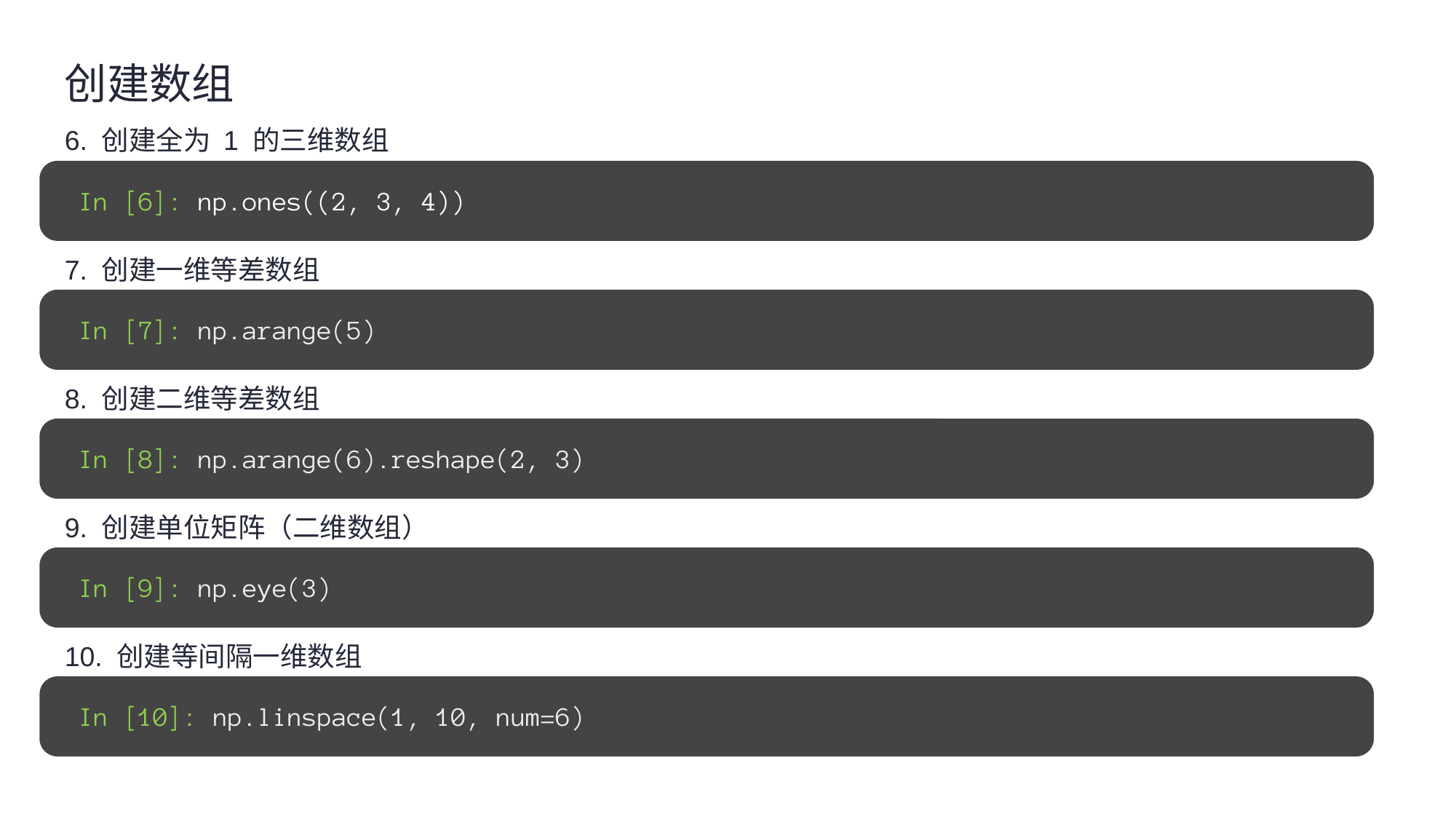

创建数组
6. 创建全为 1 的三维数组
In [6]: np.ones((2, 3, 4))
7. 创建一维等差数组
In [7]: np.arange(5)
8. 创建二维等差数组
In [8]: np.arange(6).reshape(2, 3)
9. 创建单位矩阵（二维数组）
In [9]: np.eye(3)
10. 创建等间隔一维数组
In [10]: np.linspace(1, 10, num=6)